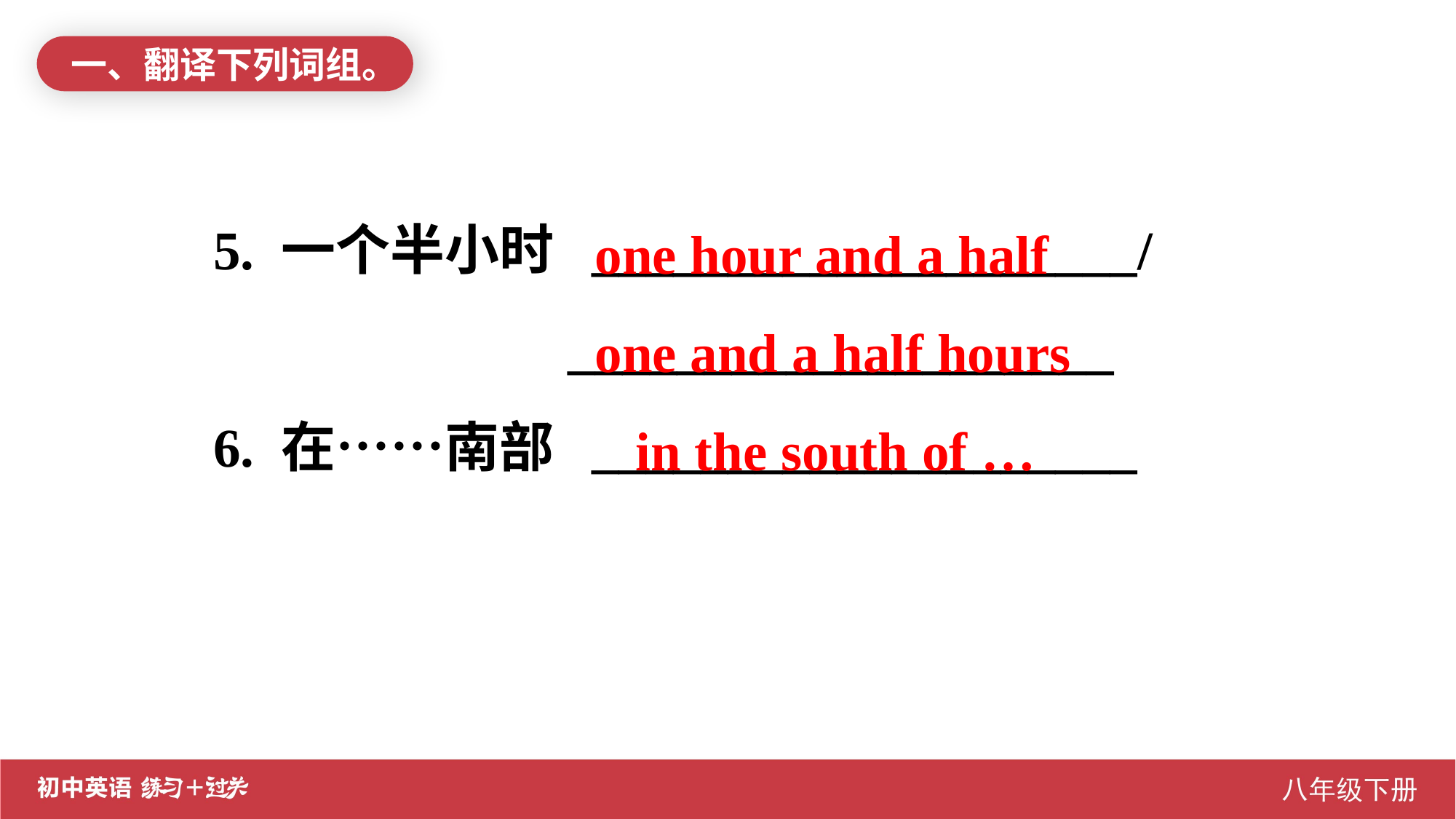

一、翻译下列词组。
5. 一个半小时  ____________________/
                          ____________________
6. 在……南部  ____________________
one hour and a half
one and a half hours
   in the south of …